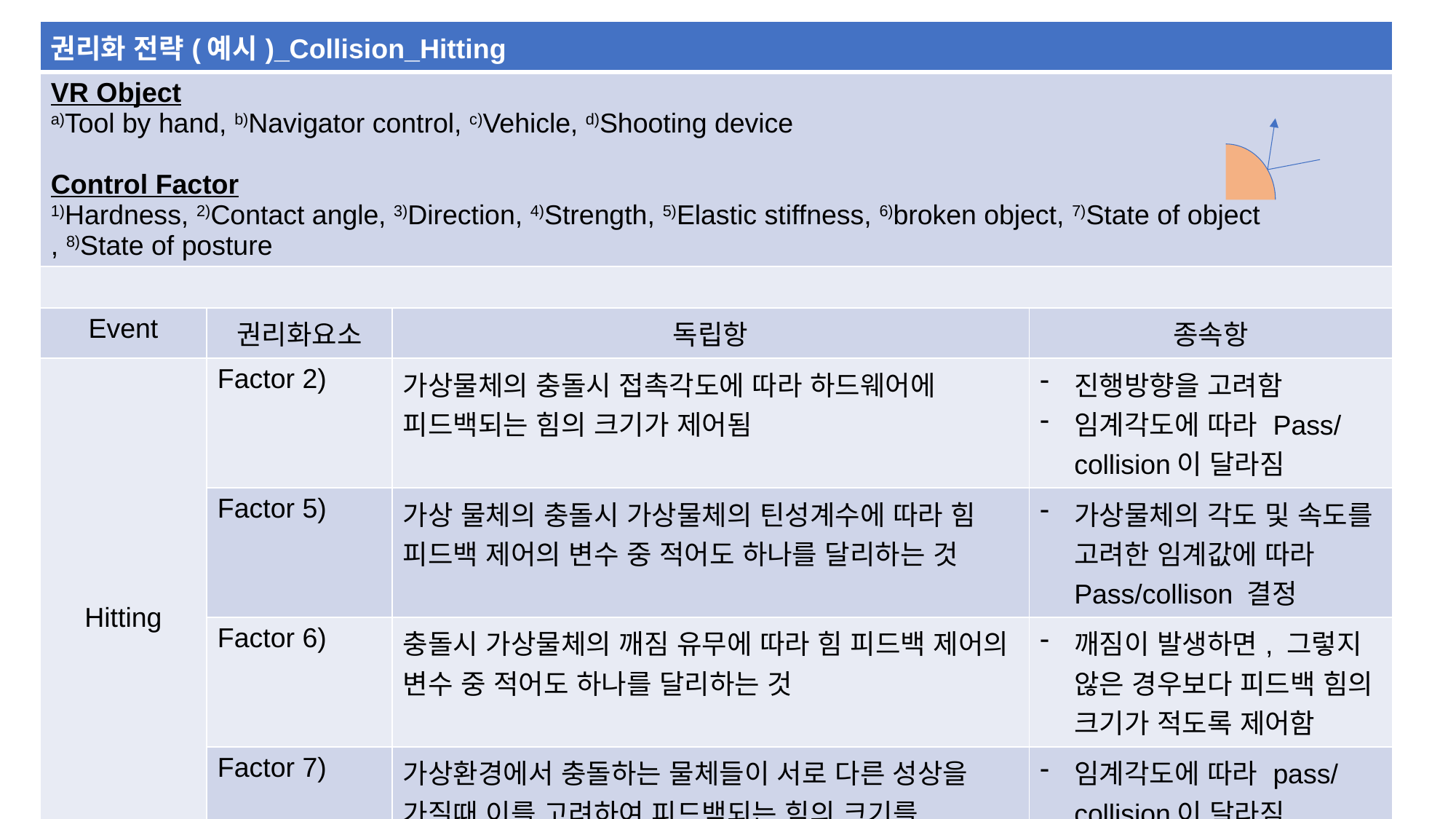

| 권리화 전략(예시)\_Collision\_Hitting |  |  |  |
| --- | --- | --- | --- |
| VR Object a)Tool by hand, b)Navigator control, c)Vehicle, d)Shooting device Control Factor 1)Hardness, 2)Contact angle, 3)Direction, 4)Strength, 5)Elastic stiffness, 6)broken object, 7)State of object , 8)State of posture |  |  |  |
|  |  |  |  |
| Event | 권리화요소 | 독립항 | 종속항 |
| Hitting | Factor 2) | 가상물체의 충돌시 접촉각도에 따라 하드웨어에 피드백되는 힘의 크기가 제어됨 | 진행방향을 고려함 임계각도에 따라 Pass/collision이 달라짐 |
|  | Factor 5) | 가상 물체의 충돌시 가상물체의 틴성계수에 따라 힘 피드백 제어의 변수 중 적어도 하나를 달리하는 것 | 가상물체의 각도 및 속도를 고려한 임계값에 따라 Pass/collison 결정 |
|  | Factor 6) | 충돌시 가상물체의 깨짐 유무에 따라 힘 피드백 제어의 변수 중 적어도 하나를 달리하는 것 | 깨짐이 발생하면, 그렇지 않은 경우보다 피드백 힘의 크기가 적도록 제어함 |
|  | Factor 7) | 가상환경에서 충돌하는 물체들이 서로 다른 성상을 가질때 이를 고려하여 피드백되는 힘의 크기를 달리하는 것 | 임계각도에 따라 pass/collision이 달라짐 |